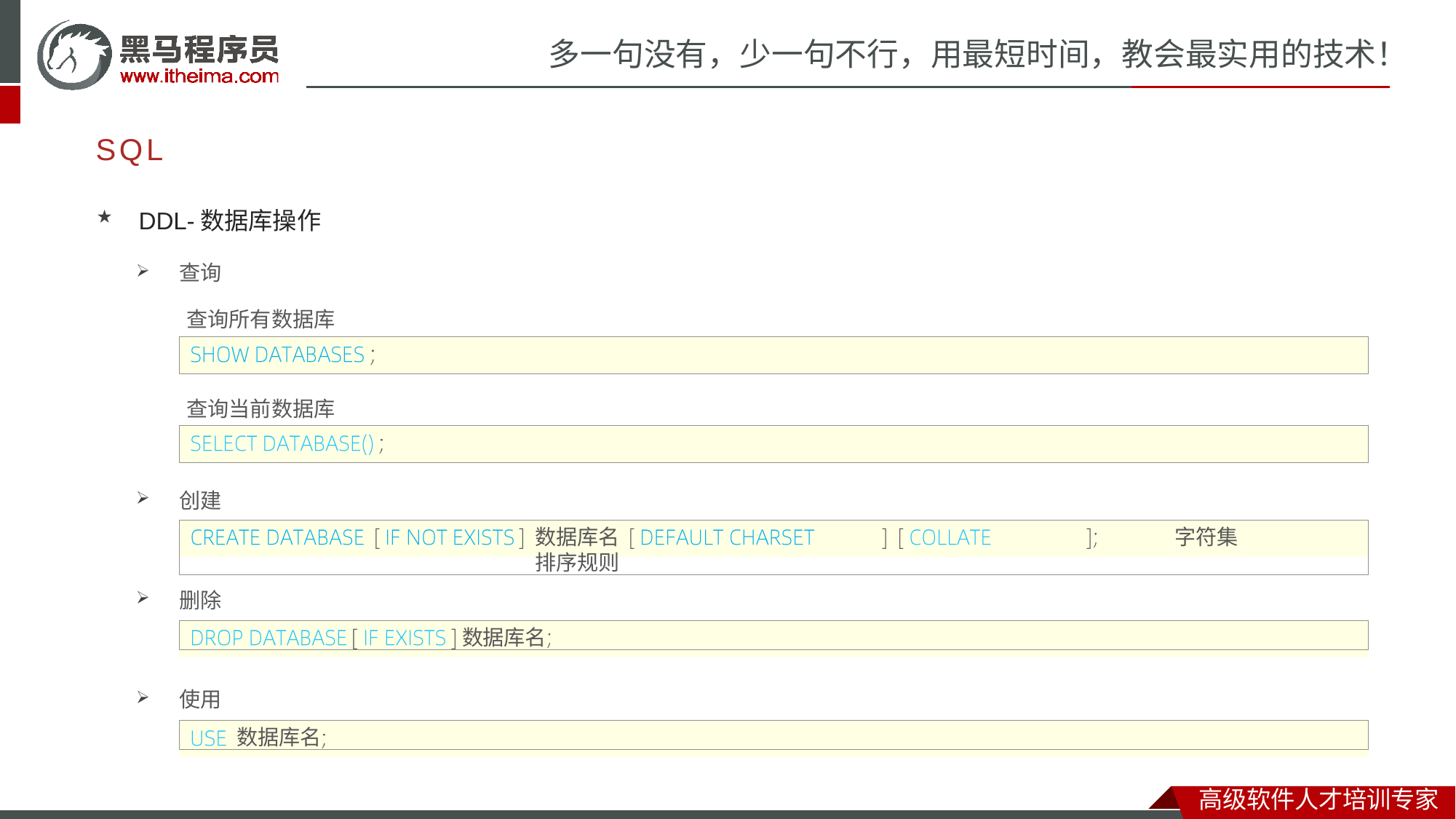

# 多一句没有，少一句不行，用最短时间，教会最实用的技术！

SQL

DDL-数据库操作
查询
查询所有数据库

查询当前数据库

创建

数据库名	字符集	排序规则
删除

数据库名
使用

数据库名
高级软件人才培训专家